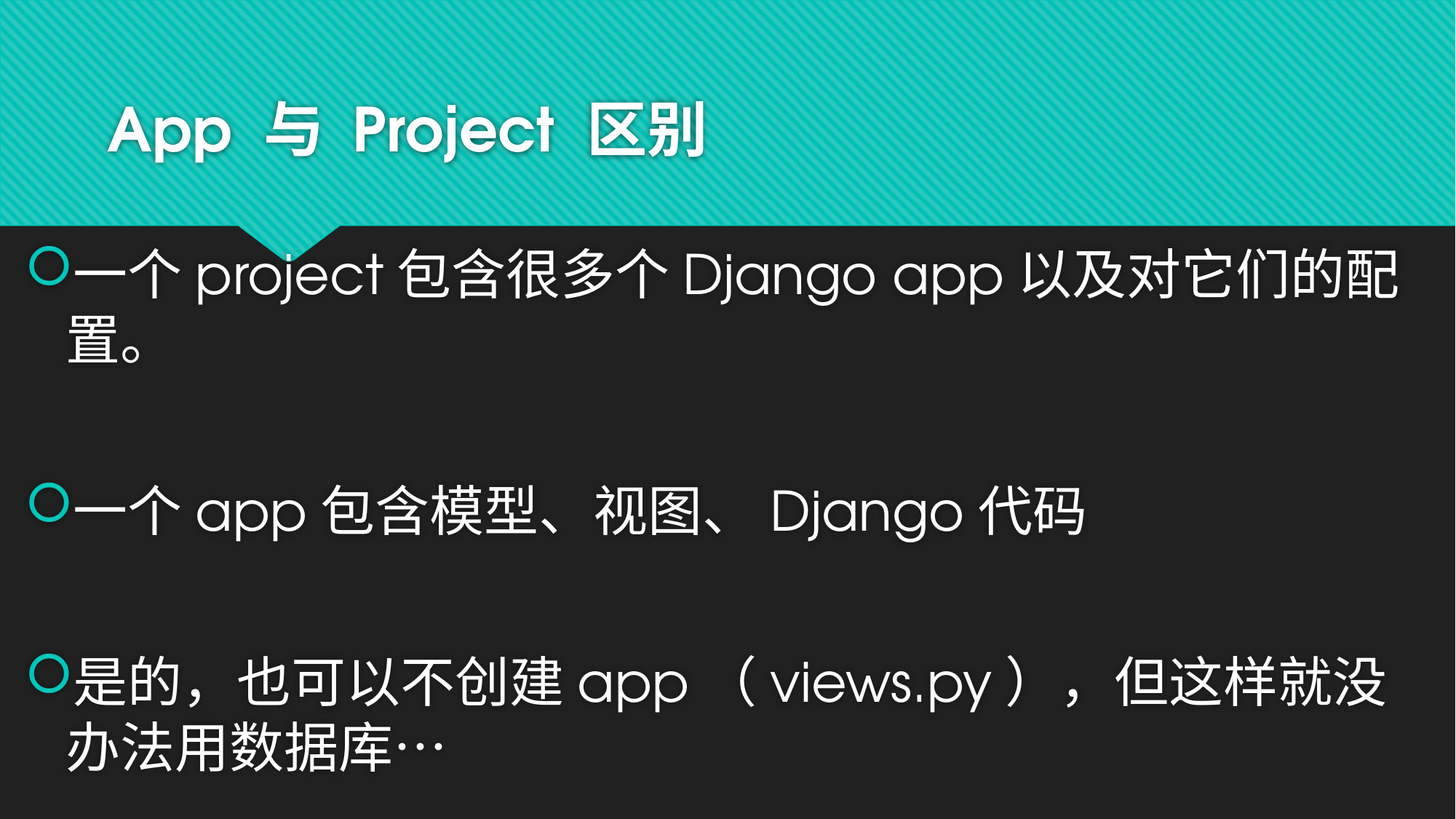

# App 与 Project 区别
一个project包含很多个Django app以及对它们的配置。

一个app包含模型、视图、Django代码

是的，也可以不创建app（views.py），但这样就没办法用数据库…